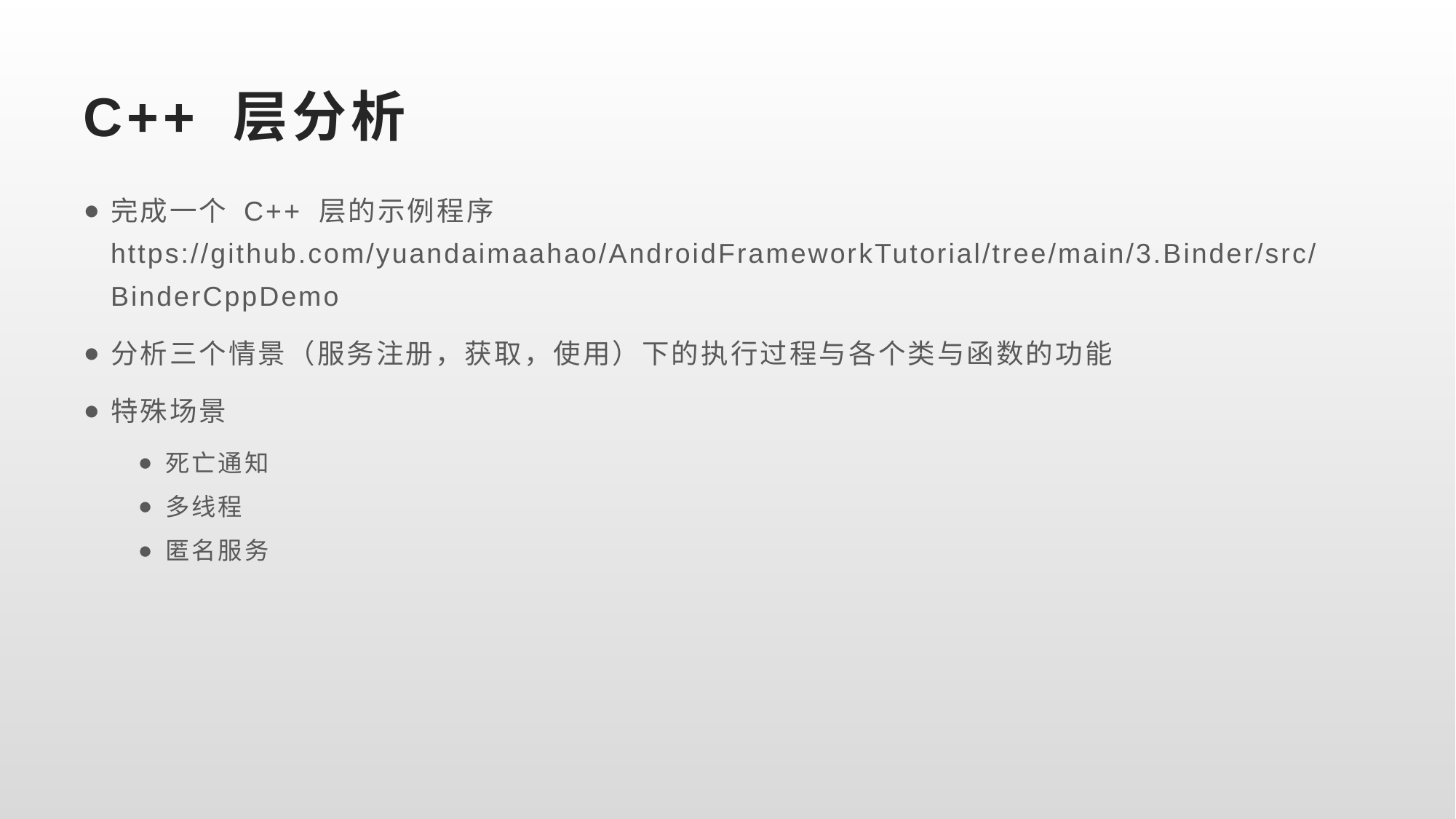

# C++ 层分析
完成一个 C++ 层的示例程序 https://github.com/yuandaimaahao/AndroidFrameworkTutorial/tree/main/3.Binder/src/BinderCppDemo
分析三个情景（服务注册，获取，使用）下的执行过程与各个类与函数的功能
特殊场景
死亡通知
多线程
匿名服务